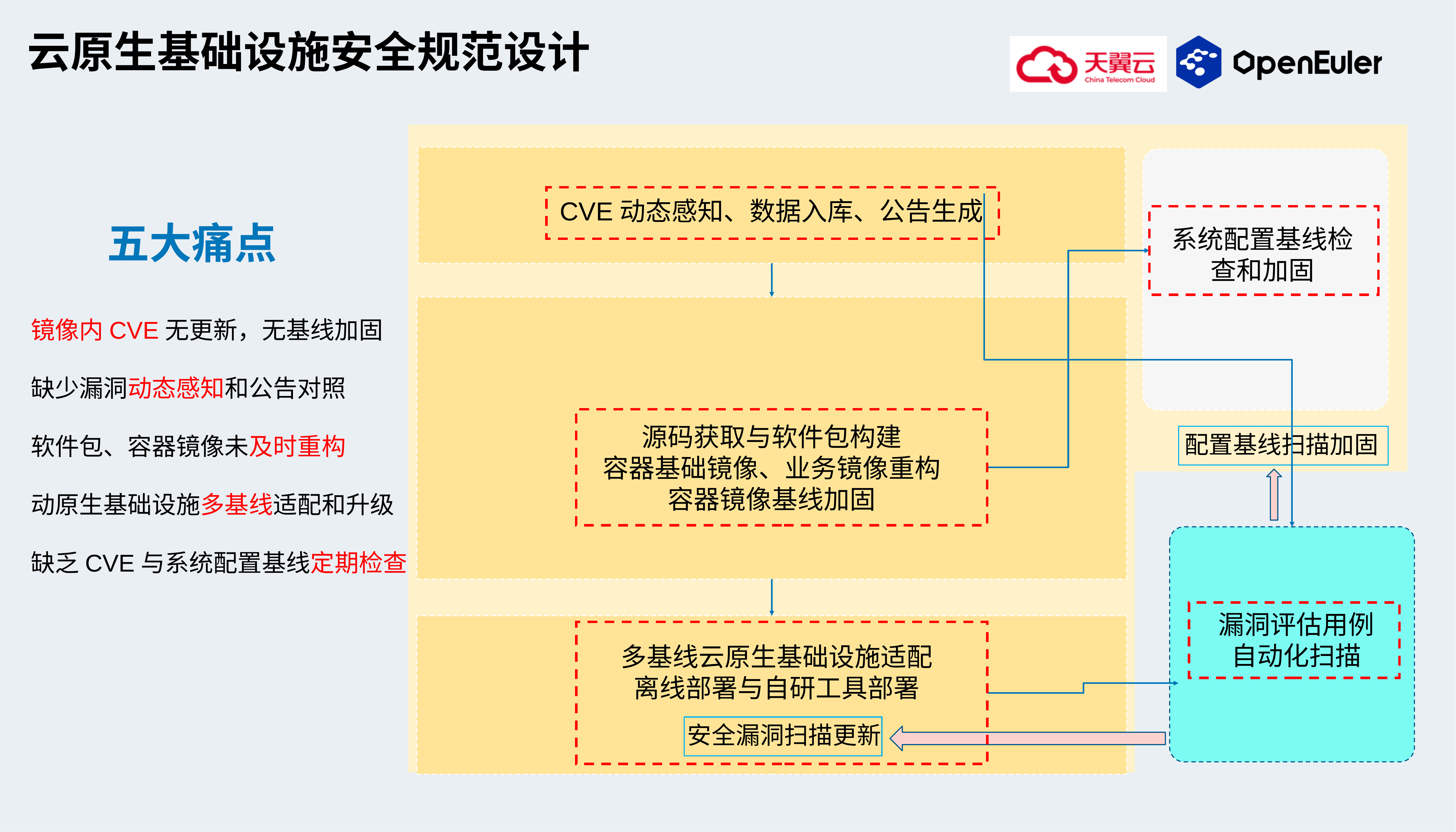

云原生基础设施安全规范设计

配置基线扫描加固

安全漏洞扫描更新

CVE动态感知、数据入库、公告生成

五大痛点
系统配置基线检查和加固
镜像内CVE无更新，无基线加固
缺少漏洞动态感知和公告对照
软件包、容器镜像未及时重构
动原生基础设施多基线适配和升级
缺乏CVE与系统配置基线定期检查

源码获取与软件包构建
容器基础镜像、业务镜像重构
容器镜像基线加固

漏洞评估用例
自动化扫描

多基线云原生基础设施适配
离线部署与自研工具部署